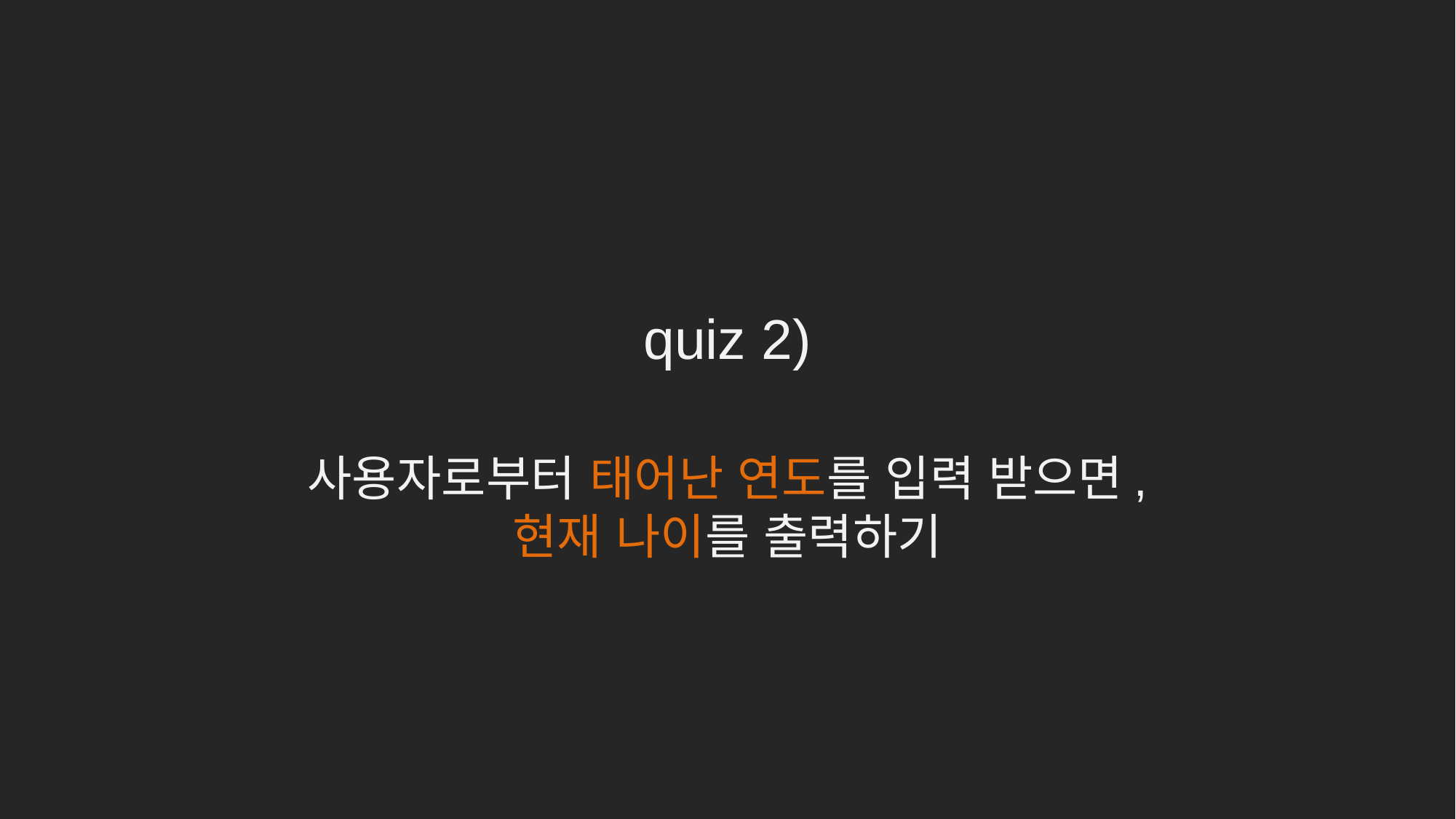

quiz 2)
사용자로부터 태어난 연도를 입력 받으면,
현재 나이를 출력하기